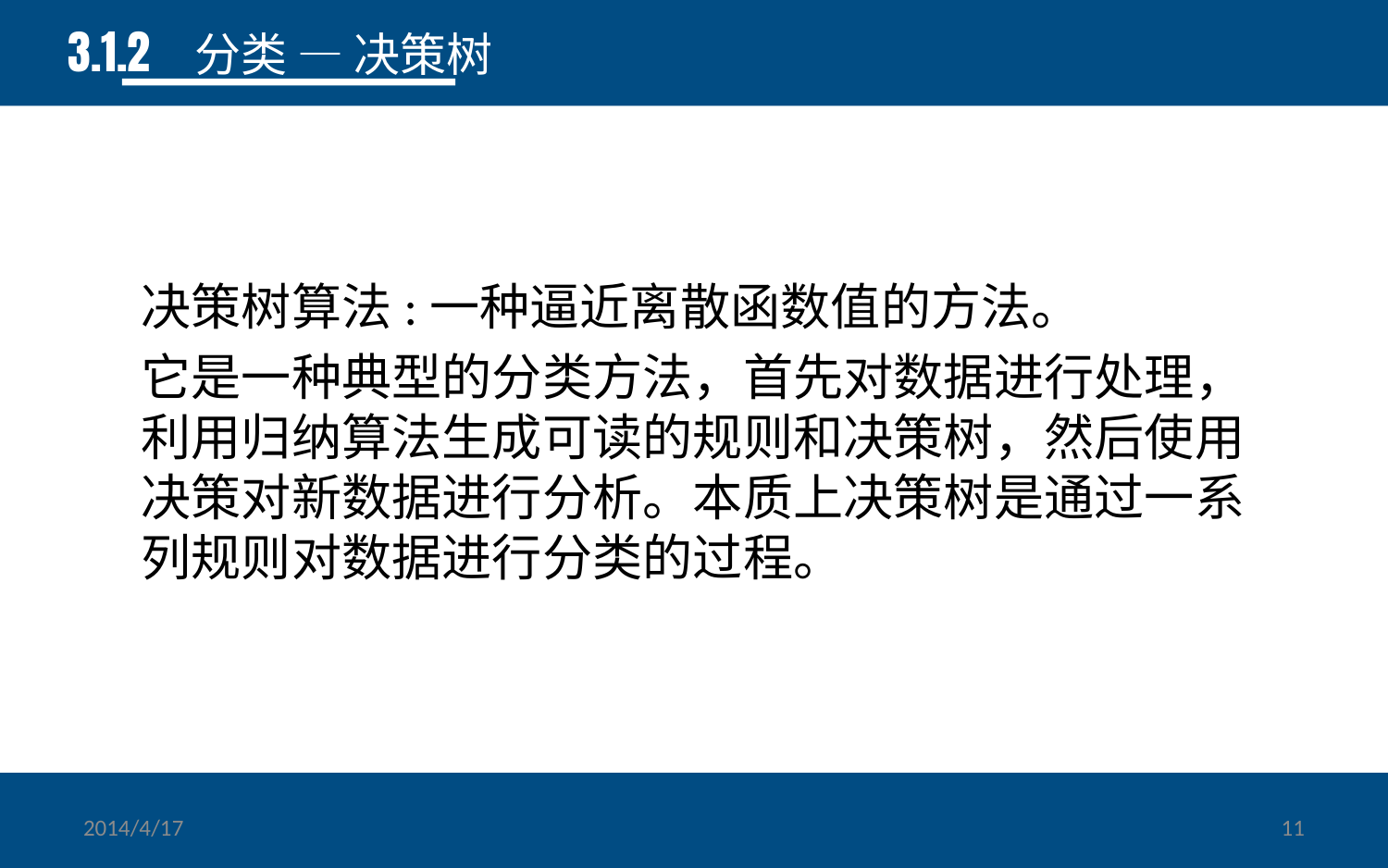

3.1.2   分类 — 决策树

决策树算法:一种逼近离散函数值的方法。
它是一种典型的分类方法，首先对数据进行处理，利用归纳算法生成可读的规则和决策树，然后使用决策对新数据进行分析。本质上决策树是通过一系列规则对数据进行分类的过程。
2014/4/17
11